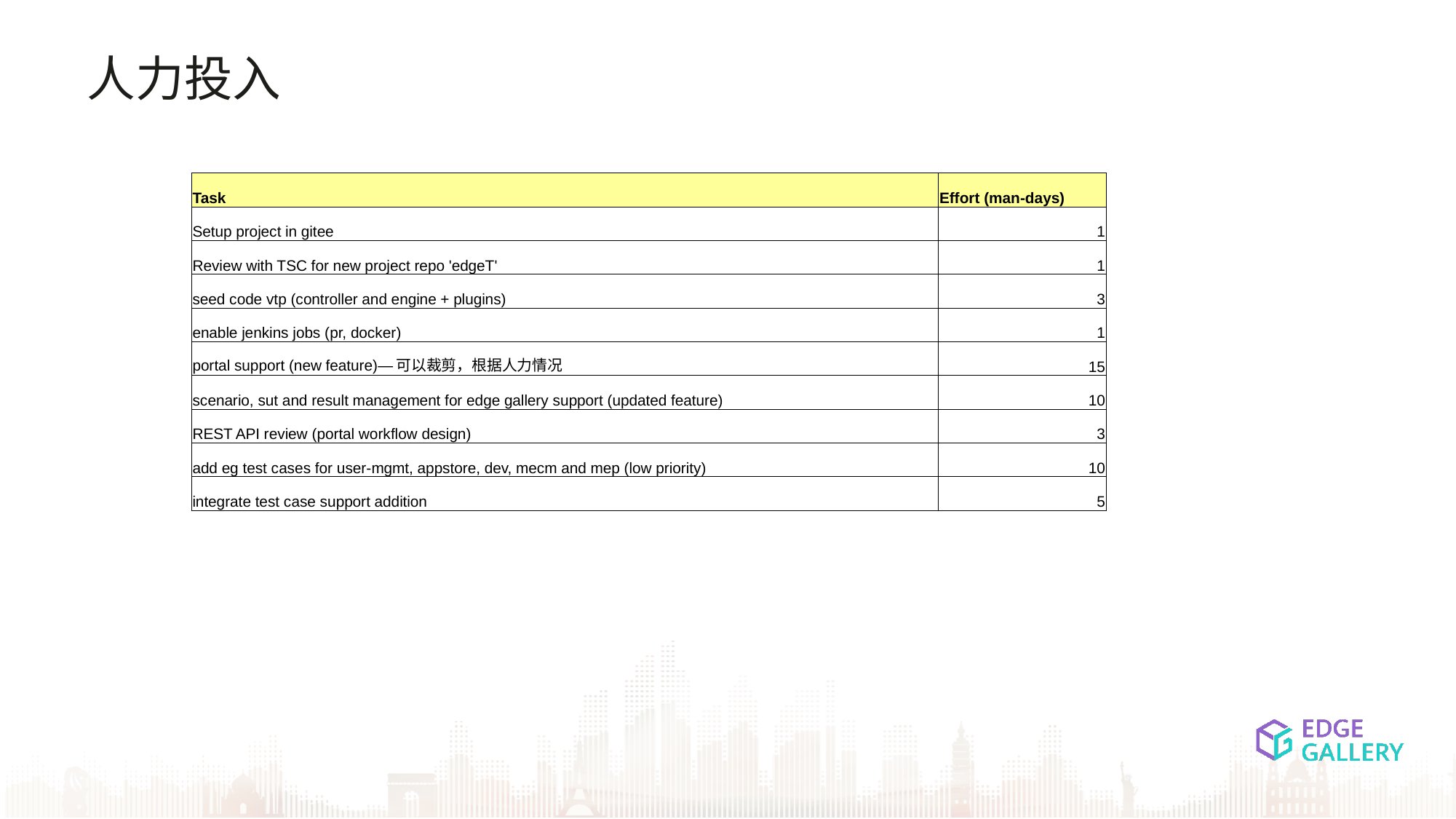

人力投入
| Task | Effort (man-days) |
| --- | --- |
| Setup project in gitee | 1 |
| Review with TSC for new project repo 'edgeT' | 1 |
| seed code vtp (controller and engine + plugins) | 3 |
| enable jenkins jobs (pr, docker) | 1 |
| portal support (new feature)—可以裁剪，根据人力情况 | 15 |
| scenario, sut and result management for edge gallery support (updated feature) | 10 |
| REST API review (portal workflow design) | 3 |
| add eg test cases for user-mgmt, appstore, dev, mecm and mep (low priority) | 10 |
| integrate test case support addition | 5 |